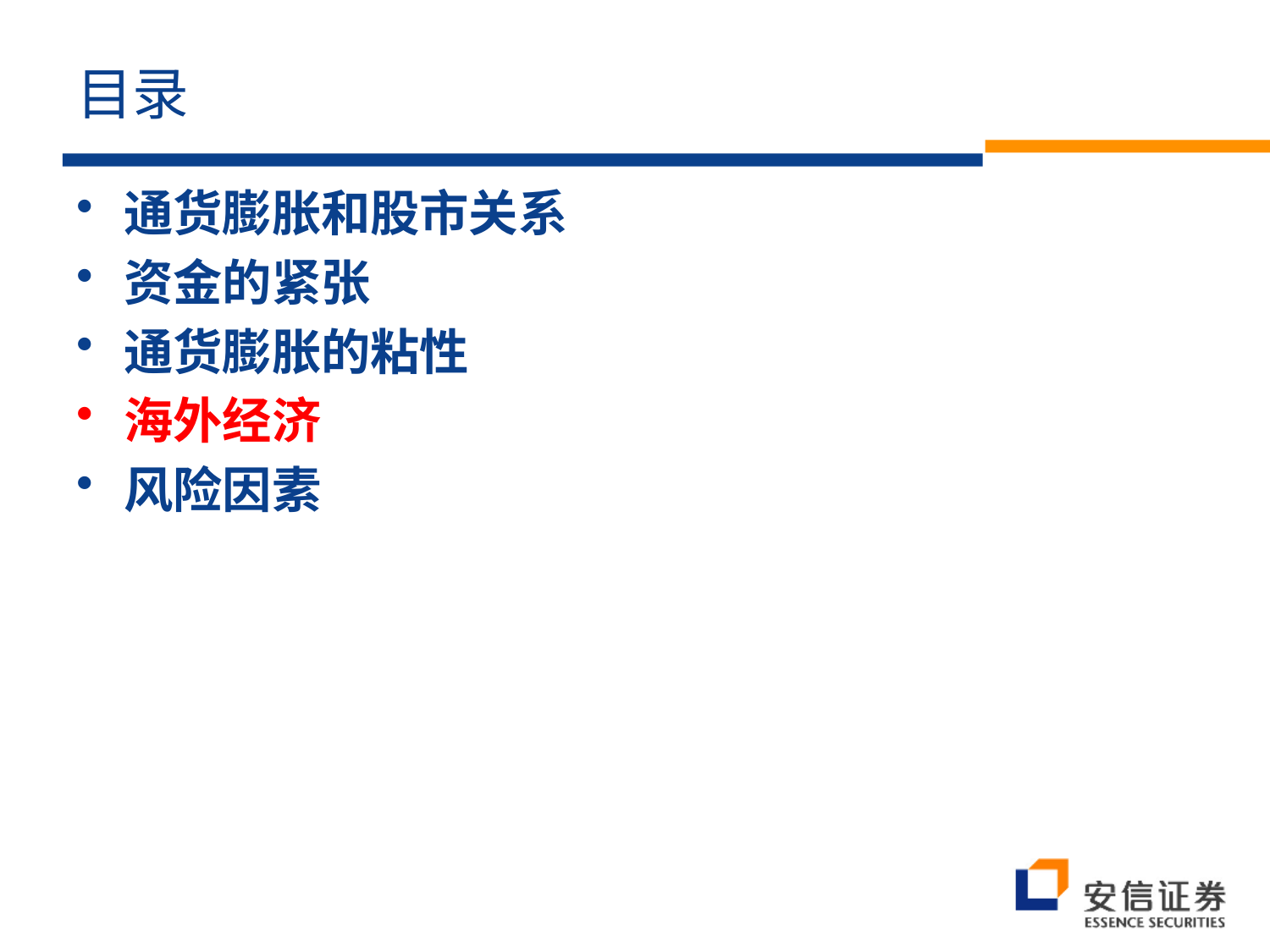

# 目录
通货膨胀和股市关系
资金的紧张
通货膨胀的粘性
海外经济
风险因素